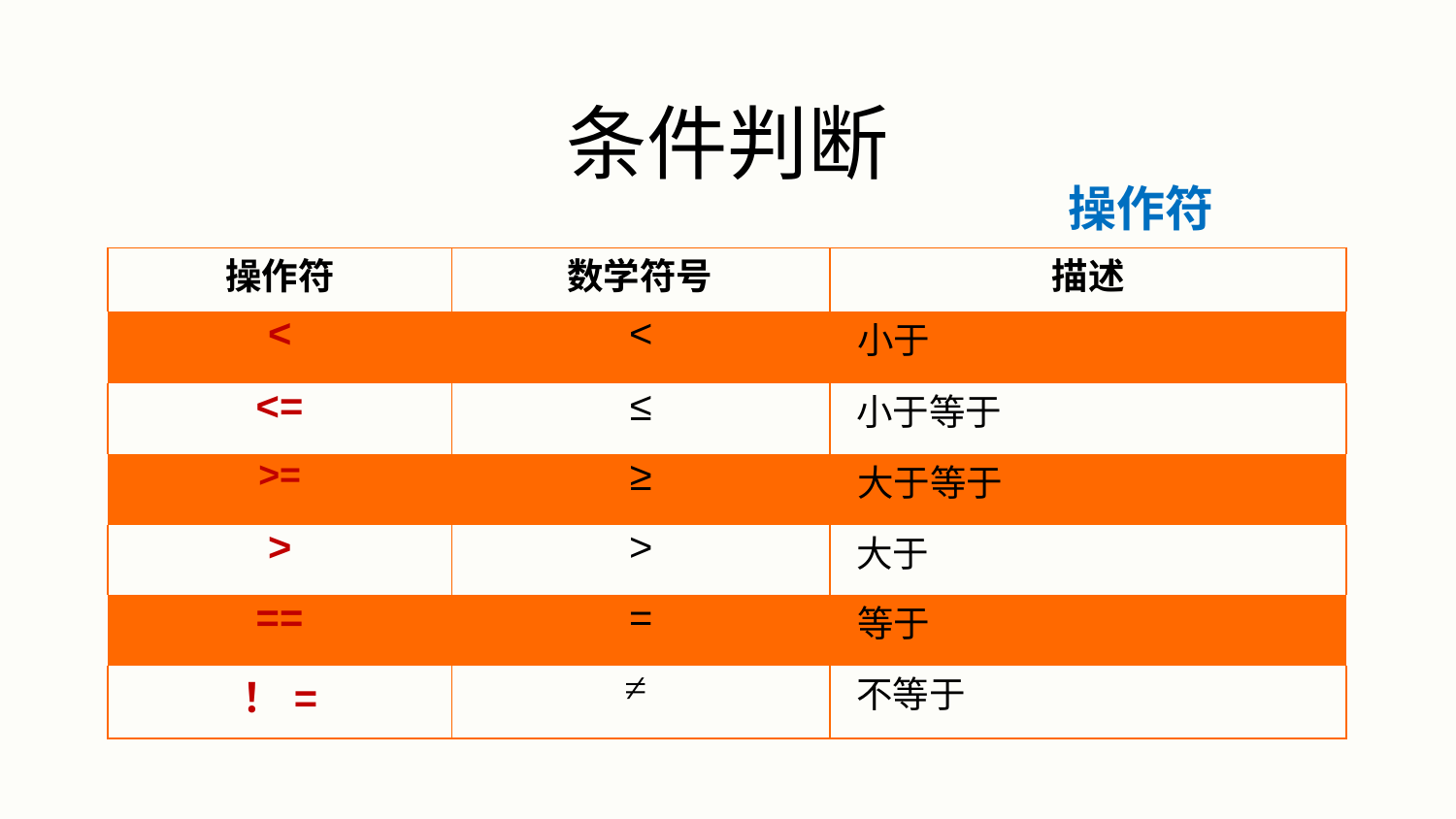

# 条件判断
操作符
| 操作符 | 数学符号 | 描述 |
| --- | --- | --- |
| < | < | 小于 |
| <= | ≤ | 小于等于 |
| >= | ≥ | 大于等于 |
| > | > | 大于 |
| == | = | 等于 |
| ！= | ≠ | 不等于 |